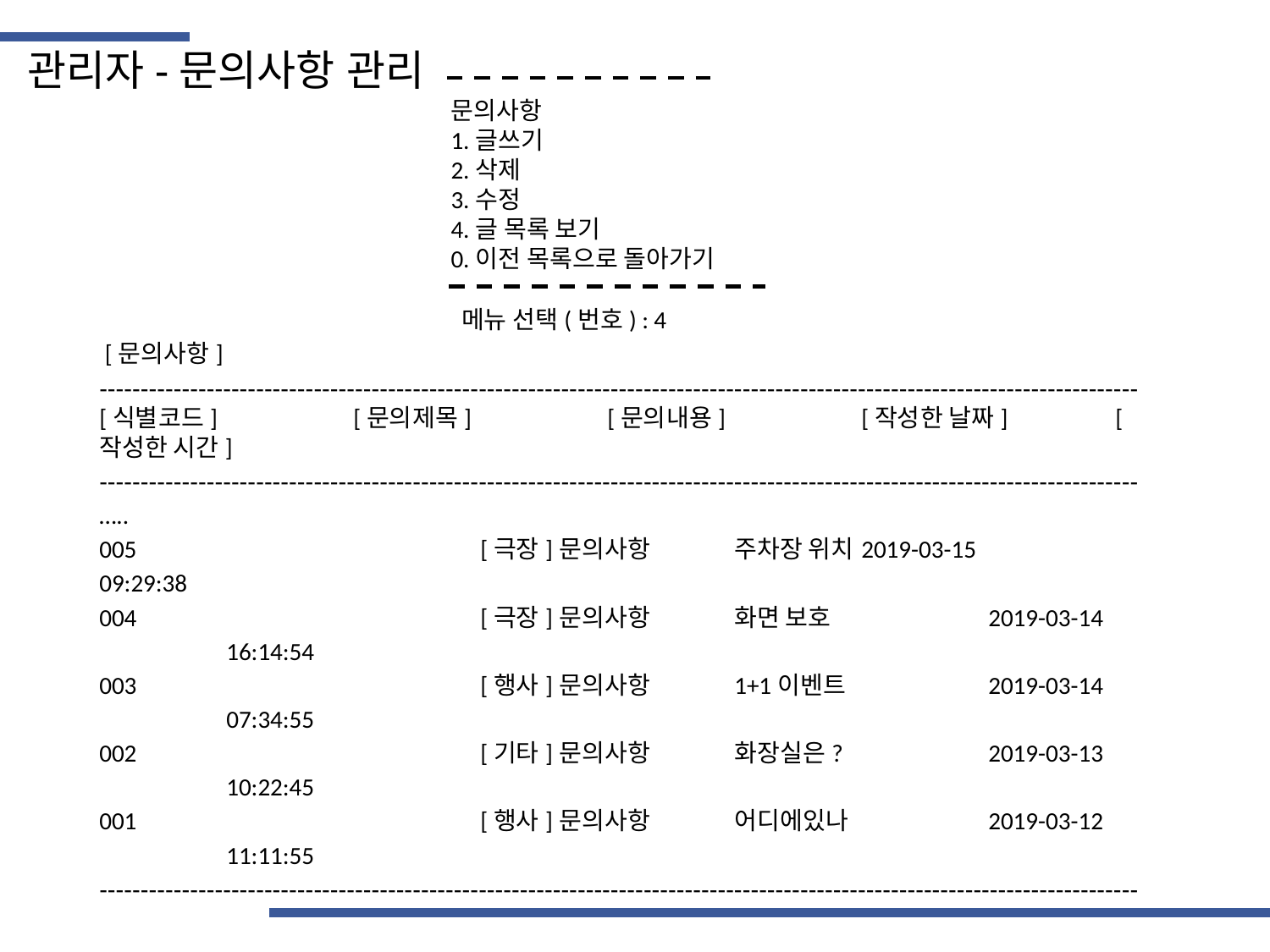

관리자-문의사항 관리
문의사항
1.글쓰기
2.삭제
3.수정
4.글 목록 보기
0.이전 목록으로 돌아가기
메뉴 선택(번호) : 4
 [문의사항]
------------------------------------------------------------------------------------------------------------------------------
[식별코드]		[문의제목]		[문의내용]		[작성한 날짜]	[작성한 시간]
------------------------------------------------------------------------------------------------------------------------------
…..
005			[극장]문의사항	주차장 위치 	2019-03-15		09:29:38
004			[극장]문의사항	화면 보호		2019-03-14		16:14:54
003			[행사]문의사항	1+1이벤트		2019-03-14		07:34:55
002			[기타]문의사항	화장실은?		2019-03-13		10:22:45
001			[행사]문의사항	어디에있나		2019-03-12		11:11:55
------------------------------------------------------------------------------------------------------------------------------